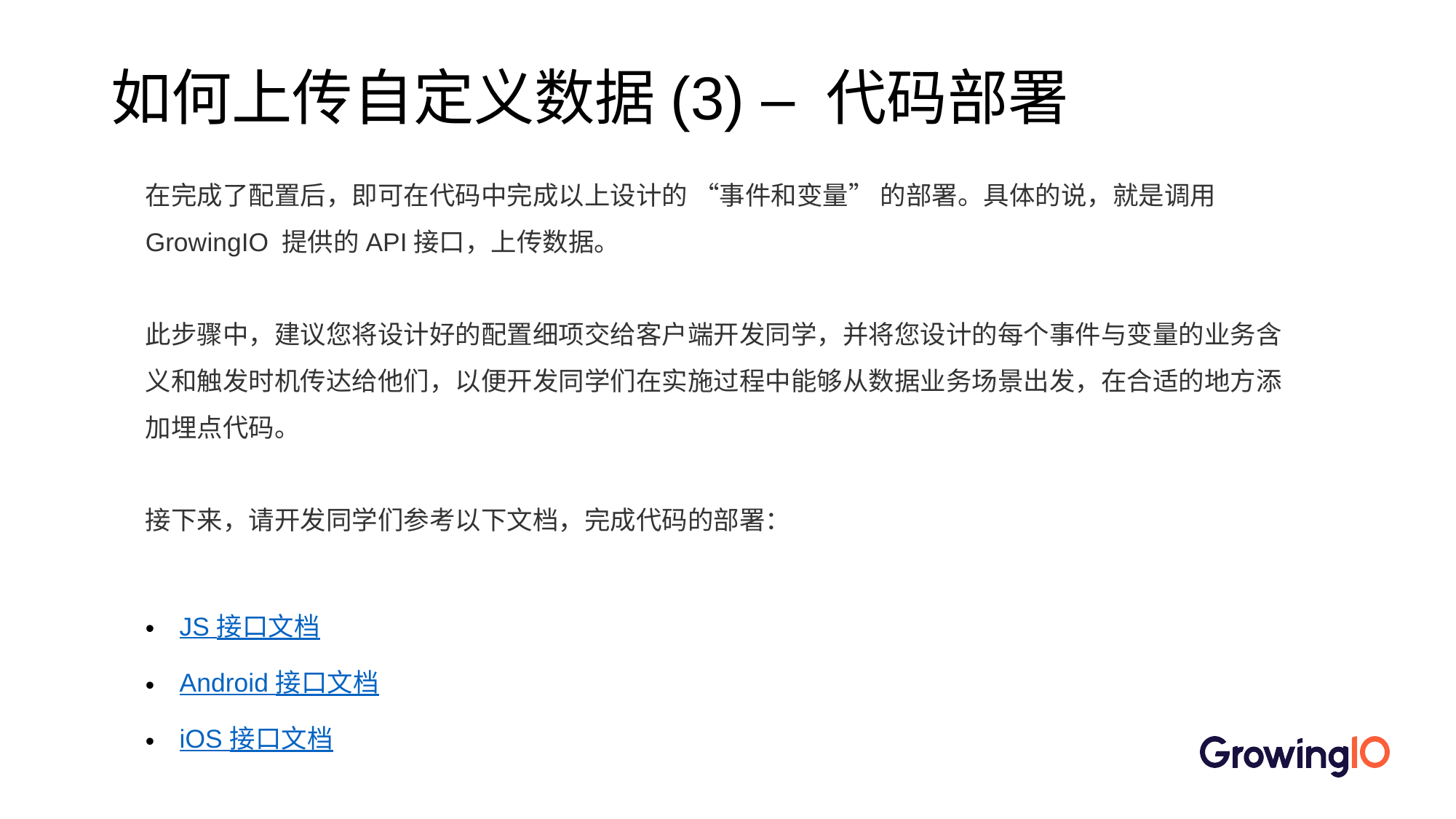

# 如何上传自定义数据(3) – 代码部署
在完成了配置后，即可在代码中完成以上设计的 “事件和变量” 的部署。具体的说，就是调用 GrowingIO 提供的API接口，上传数据。

此步骤中，建议您将设计好的配置细项交给客户端开发同学，并将您设计的每个事件与变量的业务含义和触发时机传达给他们，以便开发同学们在实施过程中能够从数据业务场景出发，在合适的地方添加埋点代码。

接下来，请开发同学们参考以下文档，完成代码的部署：
JS 接口文档
Android 接口文档
iOS 接口文档